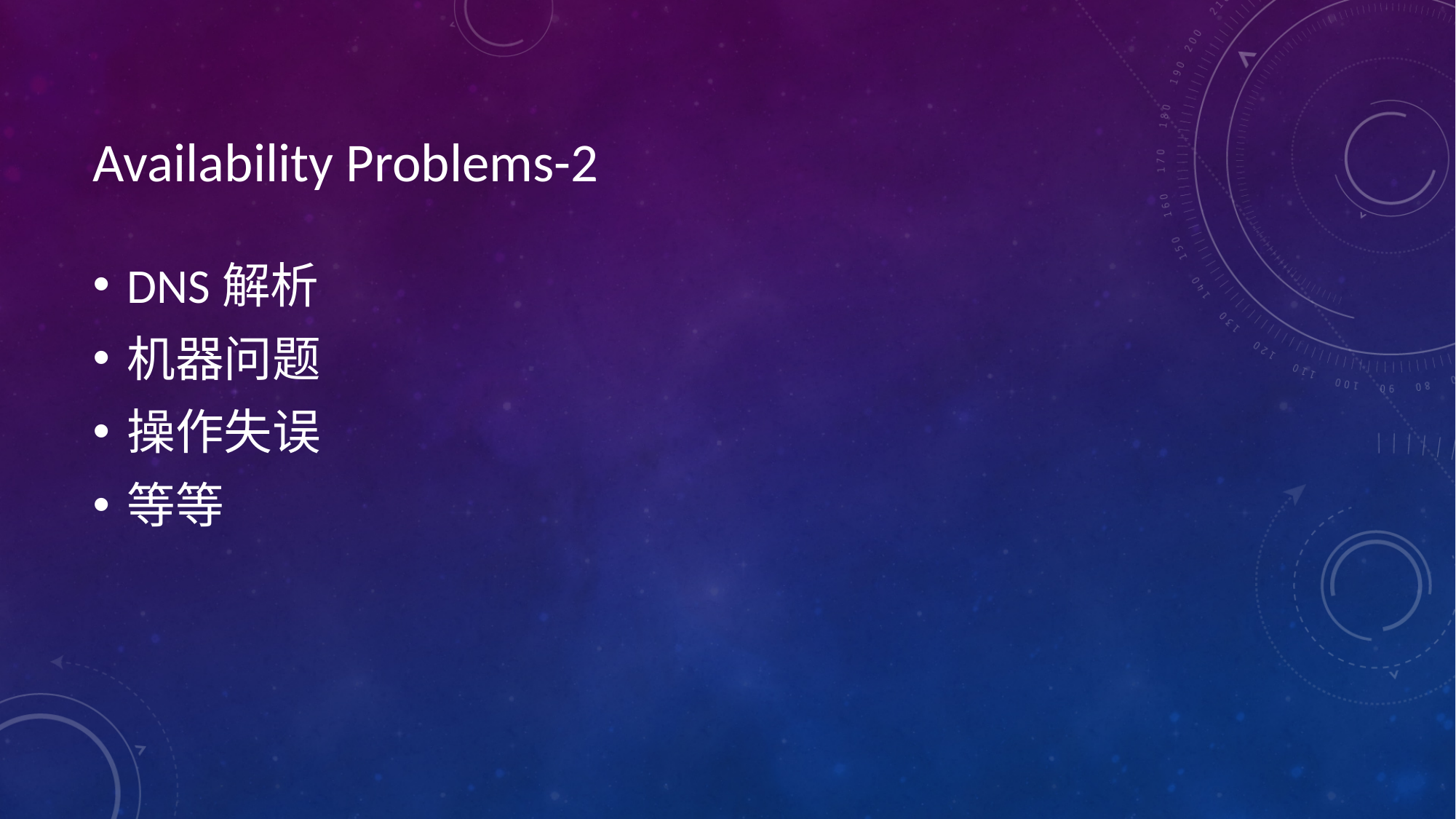

# Availability Problems-2
DNS解析
机器问题
操作失误
等等